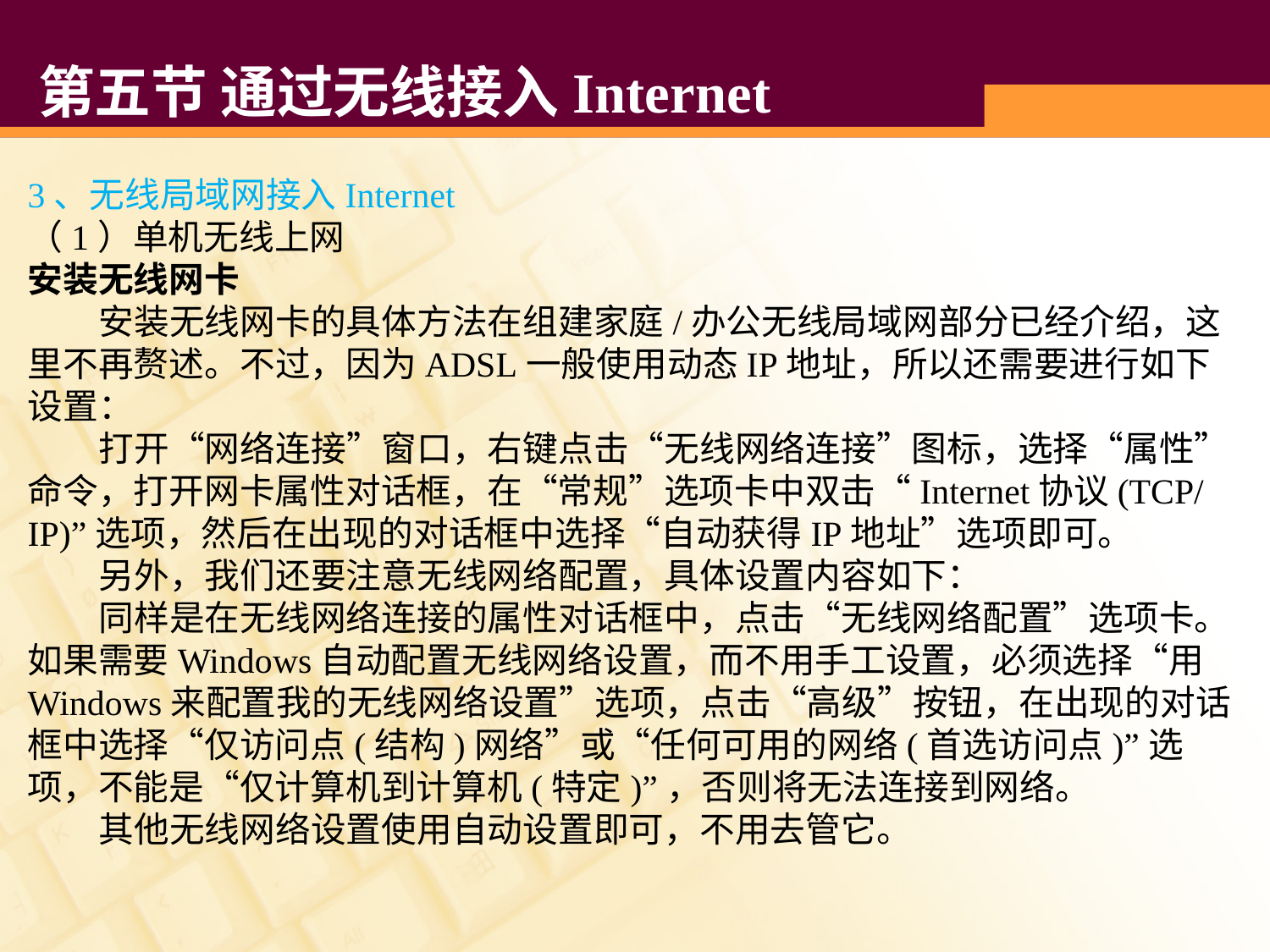

# 第五节 通过无线接入Internet
3、无线局域网接入Internet
（1）单机无线上网
安装无线网卡
        安装无线网卡的具体方法在组建家庭/办公无线局域网部分已经介绍，这里不再赘述。不过，因为ADSL一般使用动态IP地址，所以还需要进行如下设置：
        打开“网络连接”窗口，右键点击“无线网络连接”图标，选择“属性”命令，打开网卡属性对话框，在“常规”选项卡中双击“Internet协议(TCP/IP)”选项，然后在出现的对话框中选择“自动获得IP地址”选项即可。
        另外，我们还要注意无线网络配置，具体设置内容如下：
        同样是在无线网络连接的属性对话框中，点击“无线网络配置”选项卡。如果需要Windows自动配置无线网络设置，而不用手工设置，必须选择“用Windows来配置我的无线网络设置”选项，点击“高级”按钮，在出现的对话框中选择“仅访问点(结构)网络”或“任何可用的网络(首选访问点)”选项，不能是“仅计算机到计算机(特定)”，否则将无法连接到网络。
        其他无线网络设置使用自动设置即可，不用去管它。